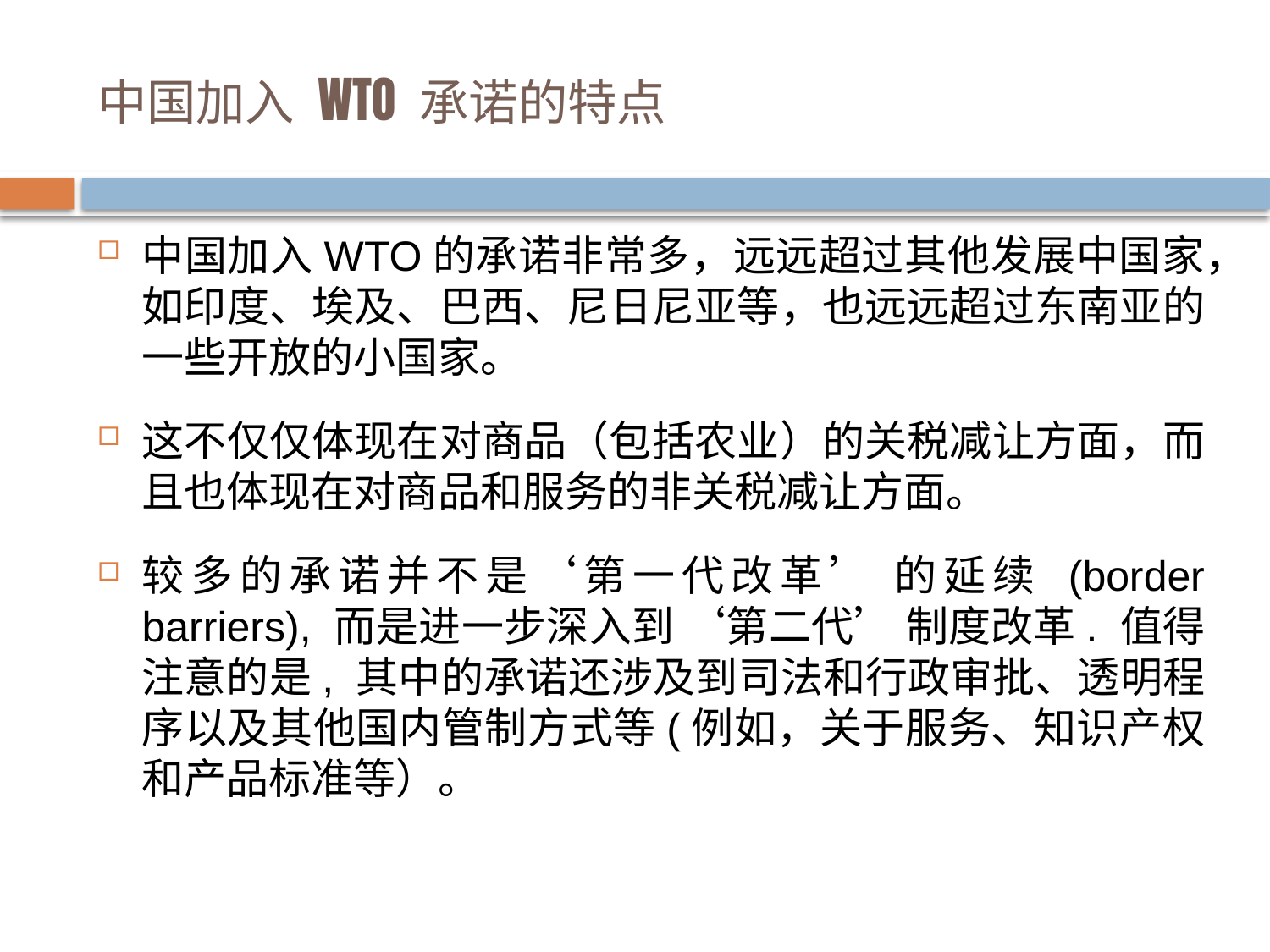

# 中国加入 WTO 承诺的特点
中国加入WTO的承诺非常多，远远超过其他发展中国家，如印度、埃及、巴西、尼日尼亚等，也远远超过东南亚的一些开放的小国家。
这不仅仅体现在对商品（包括农业）的关税减让方面，而且也体现在对商品和服务的非关税减让方面。
较多的承诺并不是‘第一代改革’ 的延续 (border barriers), 而是进一步深入到 ‘第二代’ 制度改革. 值得注意的是, 其中的承诺还涉及到司法和行政审批、透明程序以及其他国内管制方式等(例如，关于服务、知识产权和产品标准等）。